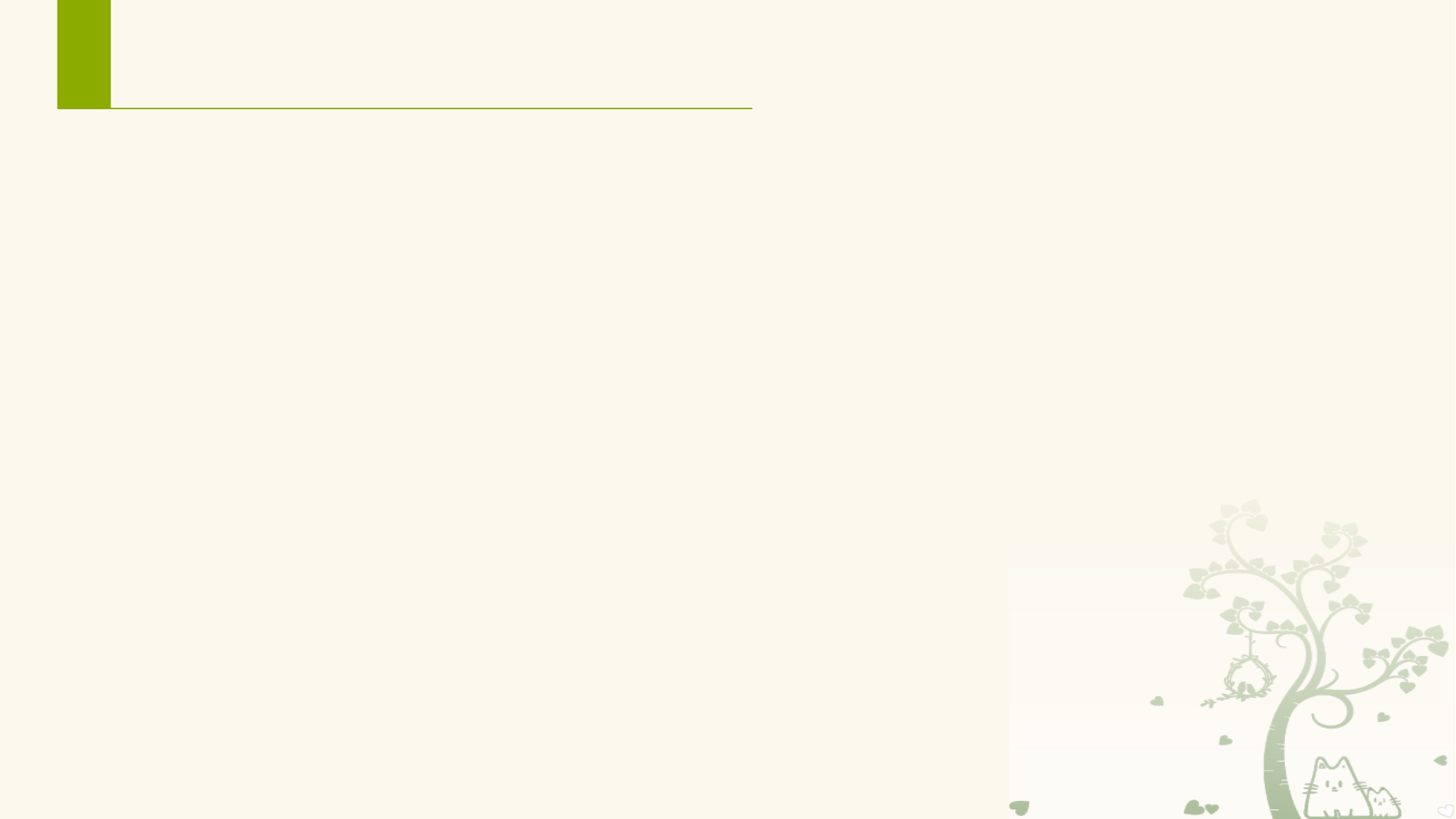

# Service与Thread
Thread 的运行是独立于 Activity ，当一个 Activity 被 finish 之后，如果你没有主动停止 Thread 或者 Thread 里的 run 方法没有执行完毕的话，Thread 也会一直执行
当 Activity 被 finish 之后，你不再持有该 Thread 的引用，也就是你下次启动的时候，无法控制之前创建的线程，而service则可以。另一方面，你没有办法在不同的 Activity 中对同一 Thread 进行控制
可以在任何有 Context 的地方调用 Context.startService、Context.stopService、Context.bindService，Context.unbindService，来控制Service